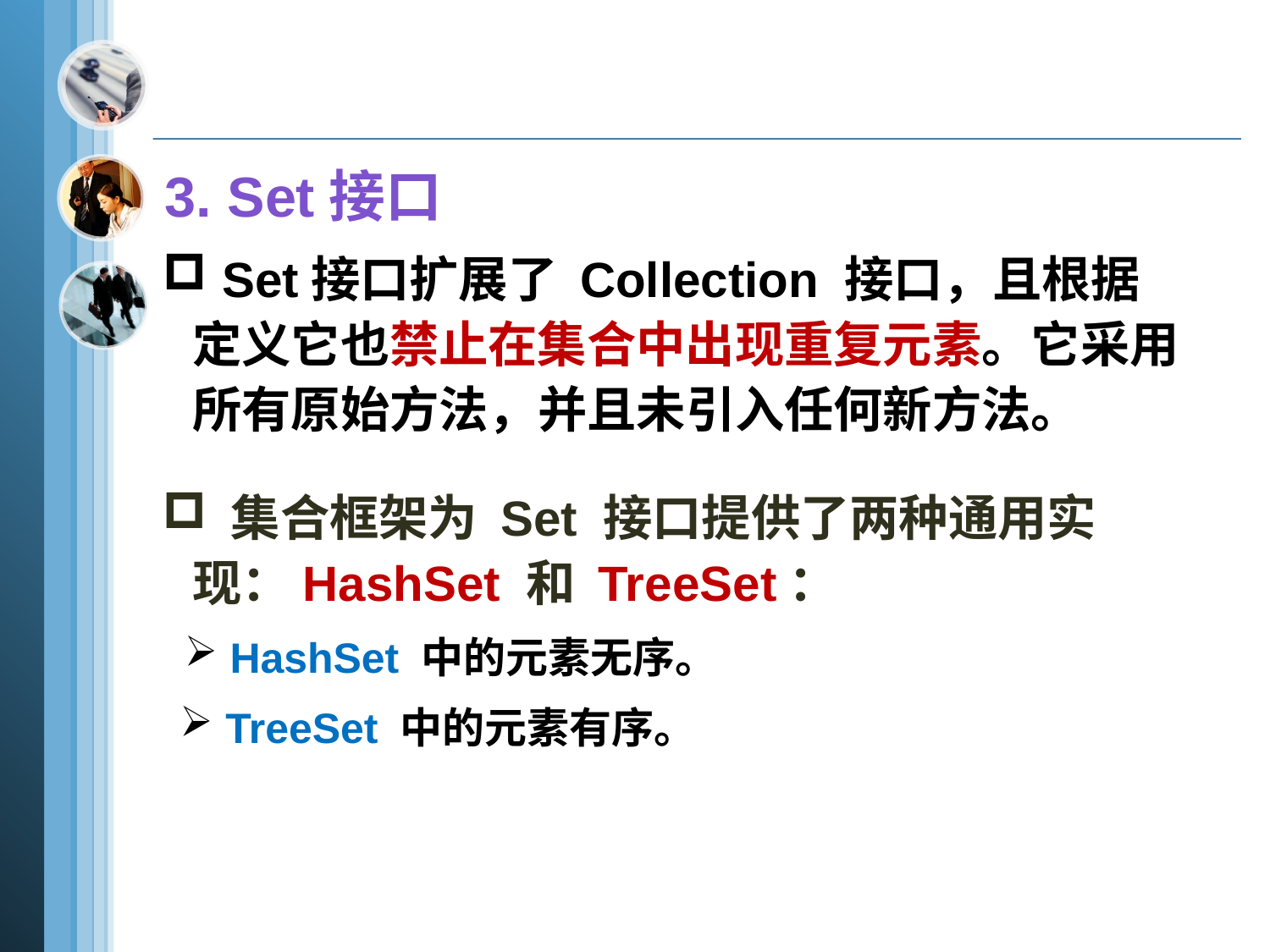

3. Set接口
 Set接口扩展了 Collection 接口，且根据定义它也禁止在集合中出现重复元素。它采用所有原始方法，并且未引入任何新方法。

 集合框架为 Set 接口提供了两种通用实现：HashSet 和 TreeSet：
 HashSet 中的元素无序。
 TreeSet 中的元素有序。